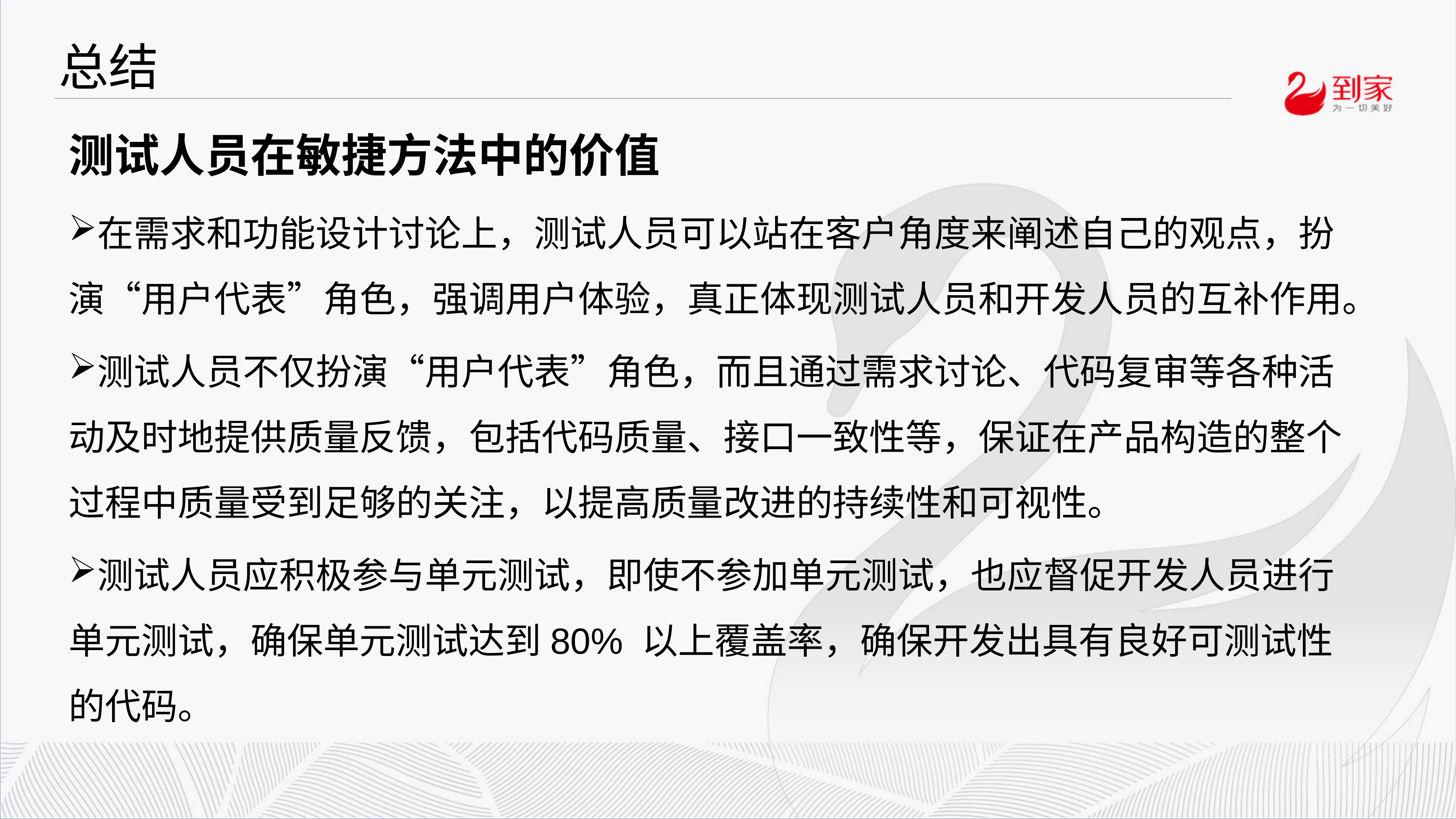

# 总结
测试人员在敏捷方法中的价值
在需求和功能设计讨论上，测试人员可以站在客户角度来阐述自己的观点，扮演“用户代表”角色，强调用户体验，真正体现测试人员和开发人员的互补作用。
测试人员不仅扮演“用户代表”角色，而且通过需求讨论、代码复审等各种活动及时地提供质量反馈，包括代码质量、接口一致性等，保证在产品构造的整个过程中质量受到足够的关注，以提高质量改进的持续性和可视性。
测试人员应积极参与单元测试，即使不参加单元测试，也应督促开发人员进行单元测试，确保单元测试达到80% 以上覆盖率，确保开发出具有良好可测试性的代码。